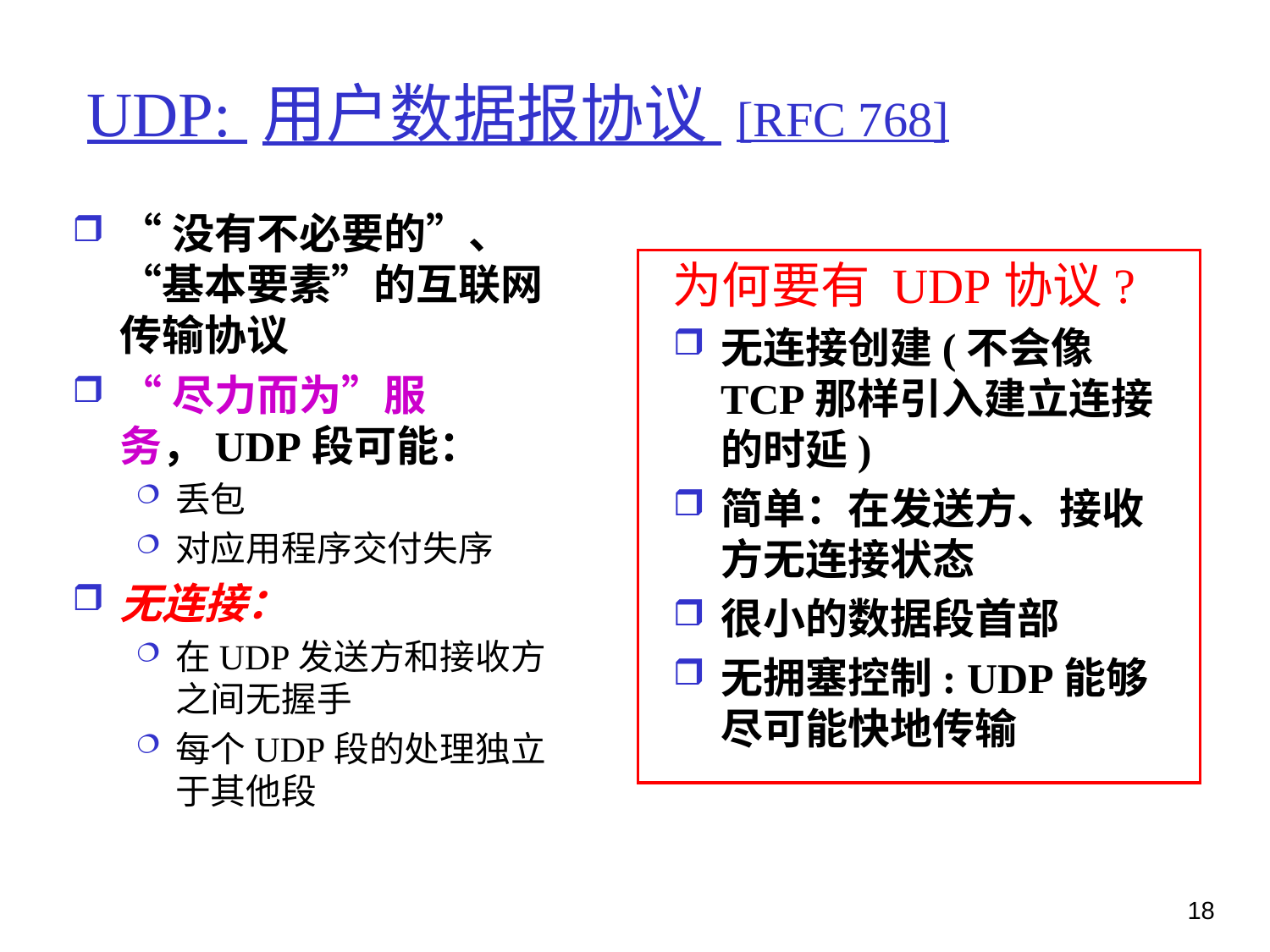

# UDP: 用户数据报协议 [RFC 768]
“没有不必要的”、“基本要素”的互联网传输协议
“尽力而为”服务，UDP段可能：
丢包
对应用程序交付失序
无连接：
在UDP发送方和接收方之间无握手
每个UDP段的处理独立于其他段
为何要有 UDP协议?
无连接创建(不会像TCP那样引入建立连接的时延)
简单：在发送方、接收方无连接状态
很小的数据段首部
无拥塞控制: UDP能够尽可能快地传输

18